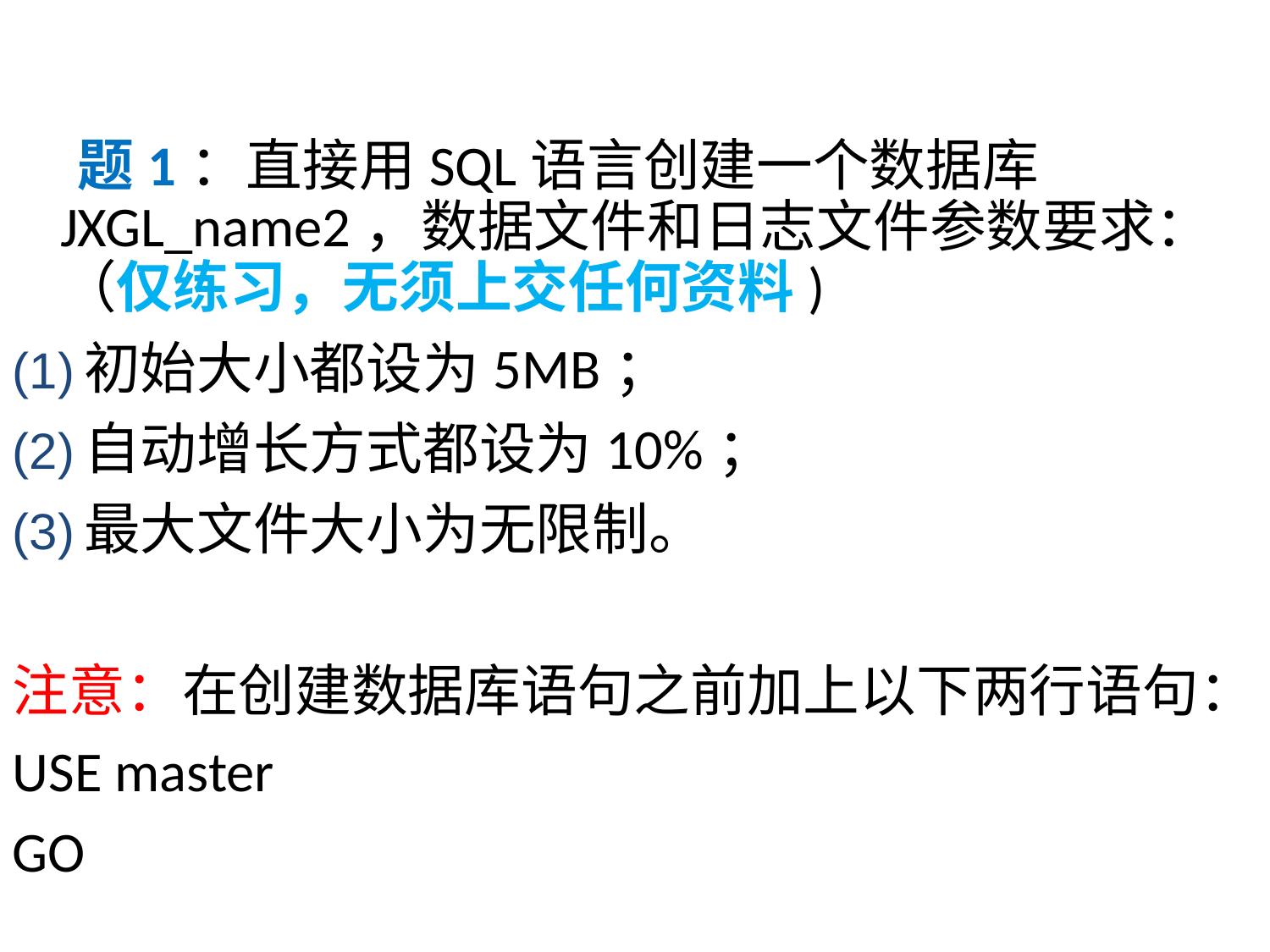

题1：直接用SQL语言创建一个数据库JXGL_name2，数据文件和日志文件参数要求：（仅练习，无须上交任何资料)
初始大小都设为5MB；
自动增长方式都设为10%；
最大文件大小为无限制。

注意：在创建数据库语句之前加上以下两行语句：
USE master
GO